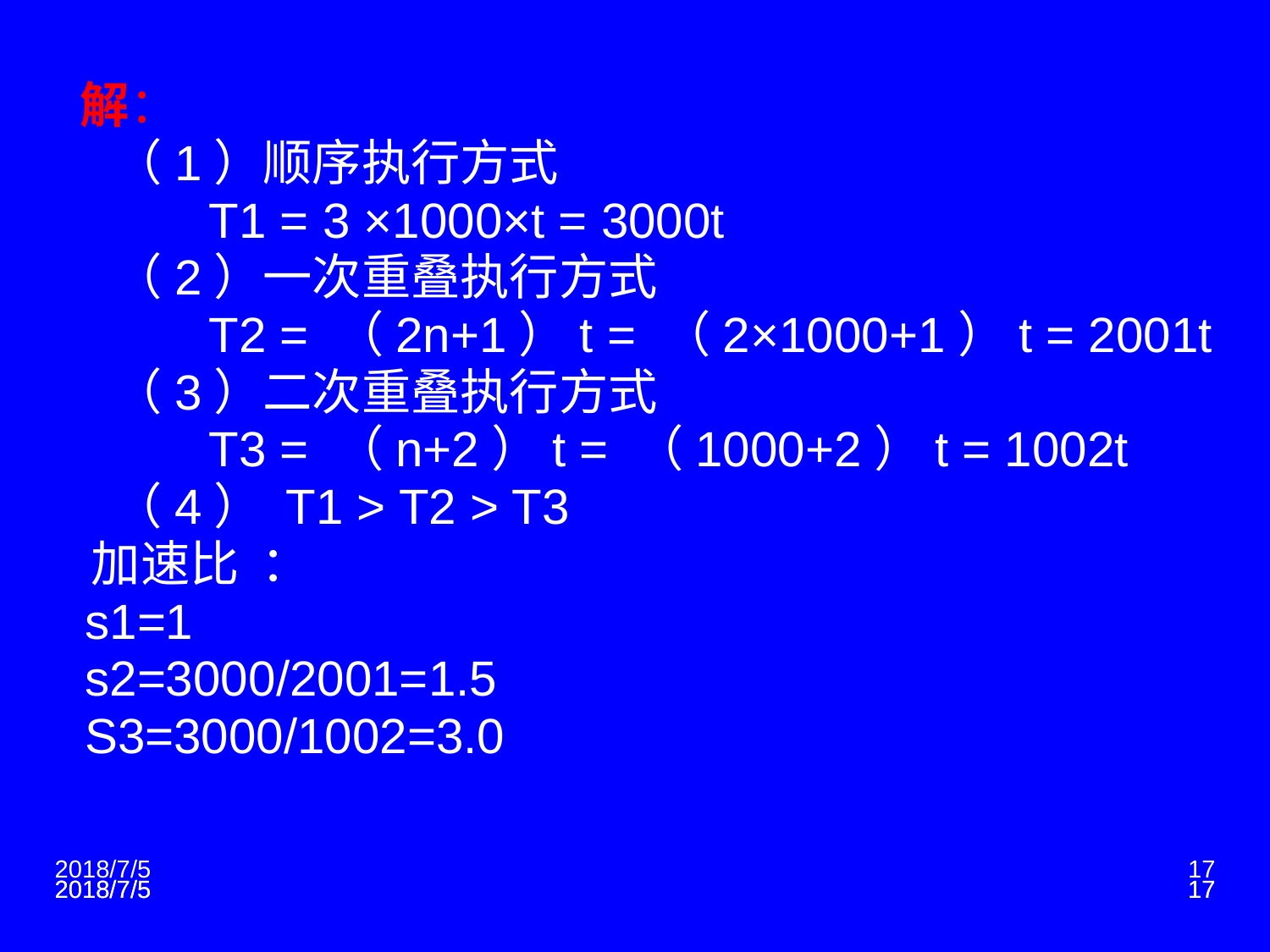

解：
    （1）顺序执行方式
           T1 = 3 ×1000×t = 3000t
    （2）一次重叠执行方式
           T2 = （2n+1）t = （2×1000+1）t = 2001t
    （3）二次重叠执行方式
           T3 = （n+2）t = （1000+2）t = 1002t
    （4） T1 > T2 > T3
  加速比  ：
  s1=1
  s2=3000/2001=1.5
  S3=3000/1002=3.0
2018/7/5
17
2018/7/5
2018/7/5
17
17